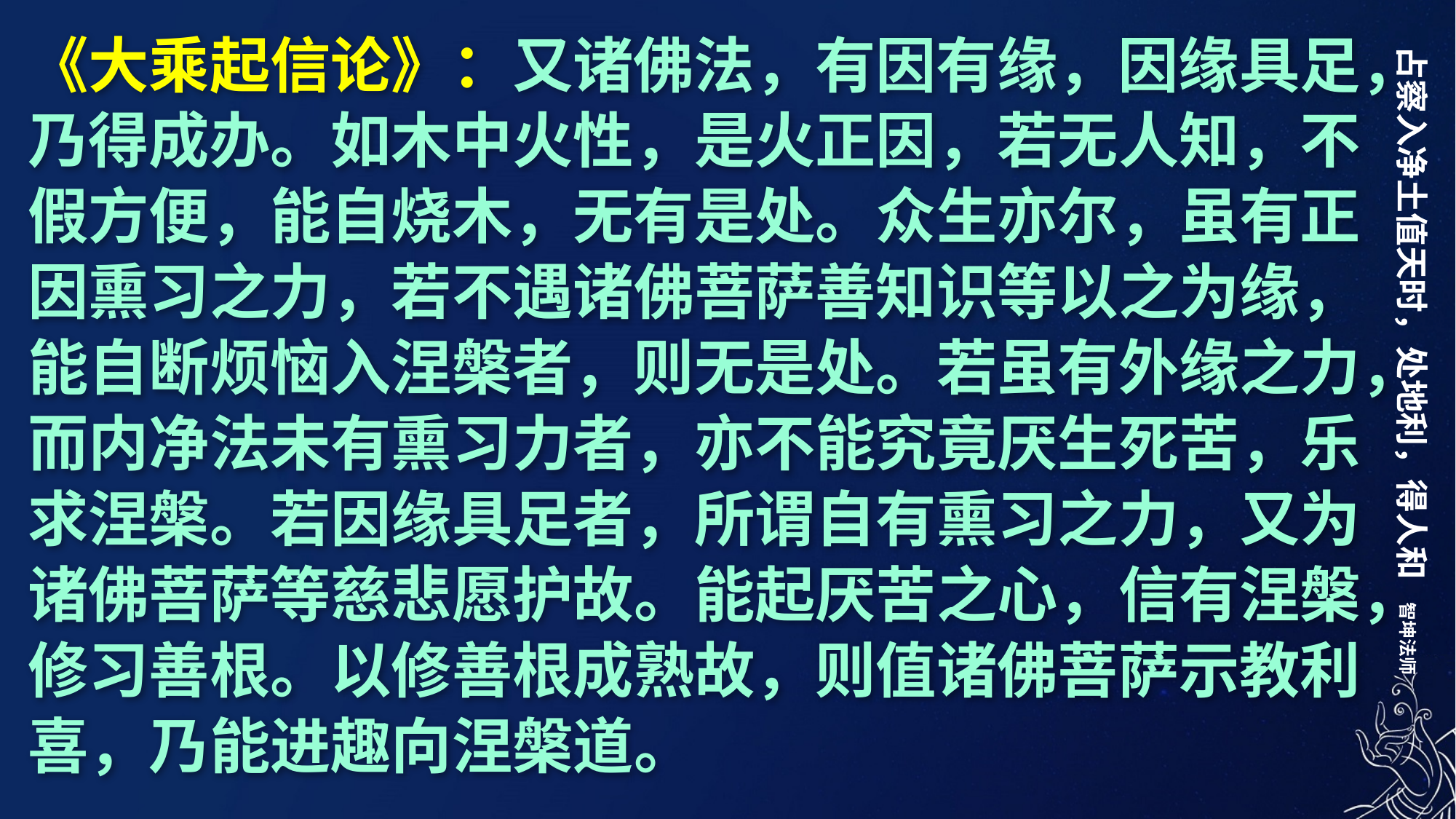

《大乘起信论》：又诸佛法，有因有缘，因缘具足，乃得成办。如木中火性，是火正因，若无人知，不假方便，能自烧木，无有是处。众生亦尔，虽有正因熏习之力，若不遇诸佛菩萨善知识等以之为缘，能自断烦恼入涅槃者，则无是处。若虽有外缘之力，而内净法未有熏习力者，亦不能究竟厌生死苦，乐求涅槃。若因缘具足者，所谓自有熏习之力，又为诸佛菩萨等慈悲愿护故。能起厌苦之心，信有涅槃，修习善根。以修善根成熟故，则值诸佛菩萨示教利喜，乃能进趣向涅槃道。